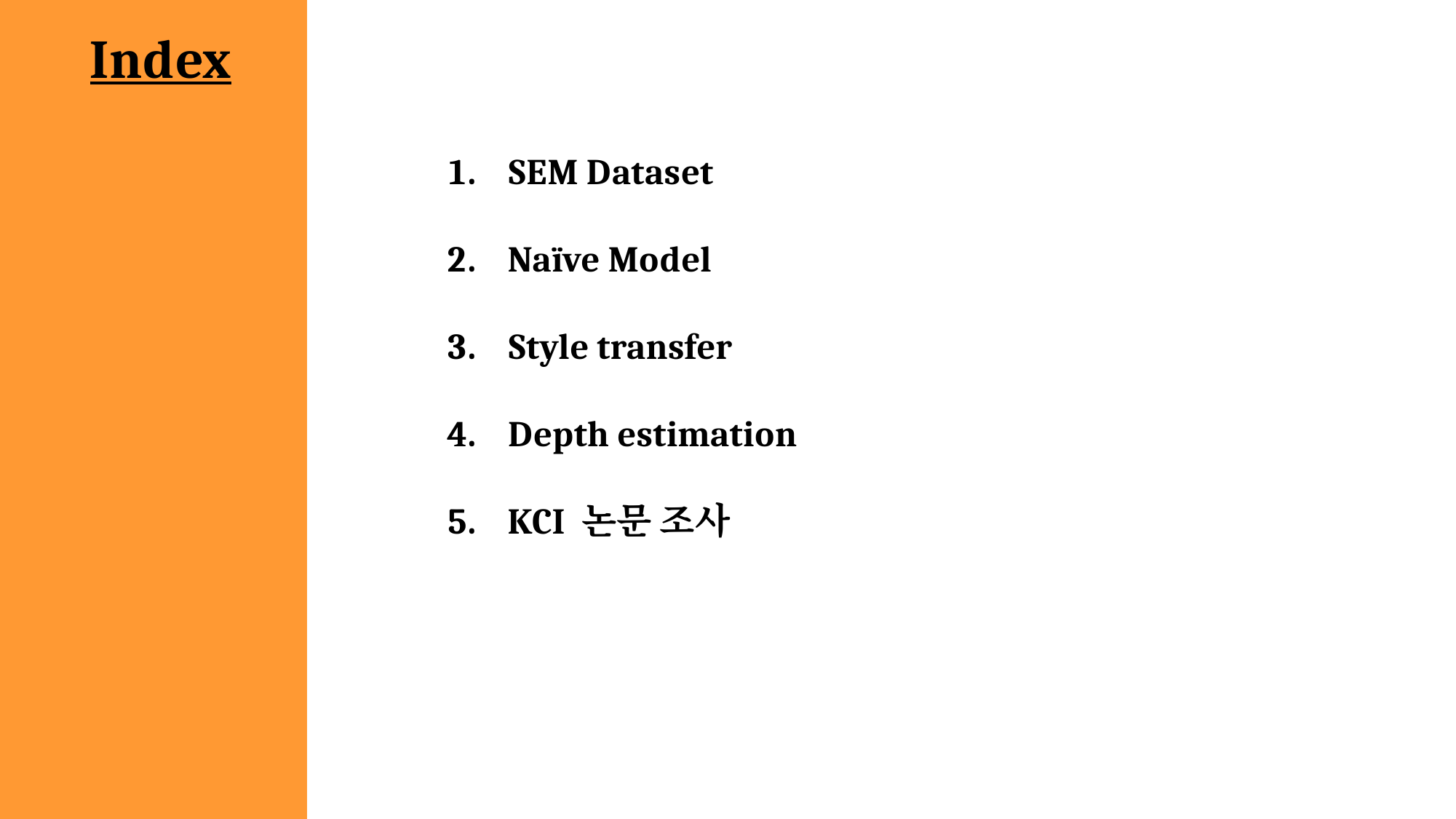

Index
SEM Dataset

Naïve Model

Style transfer

Depth estimation

KCI 논문 조사